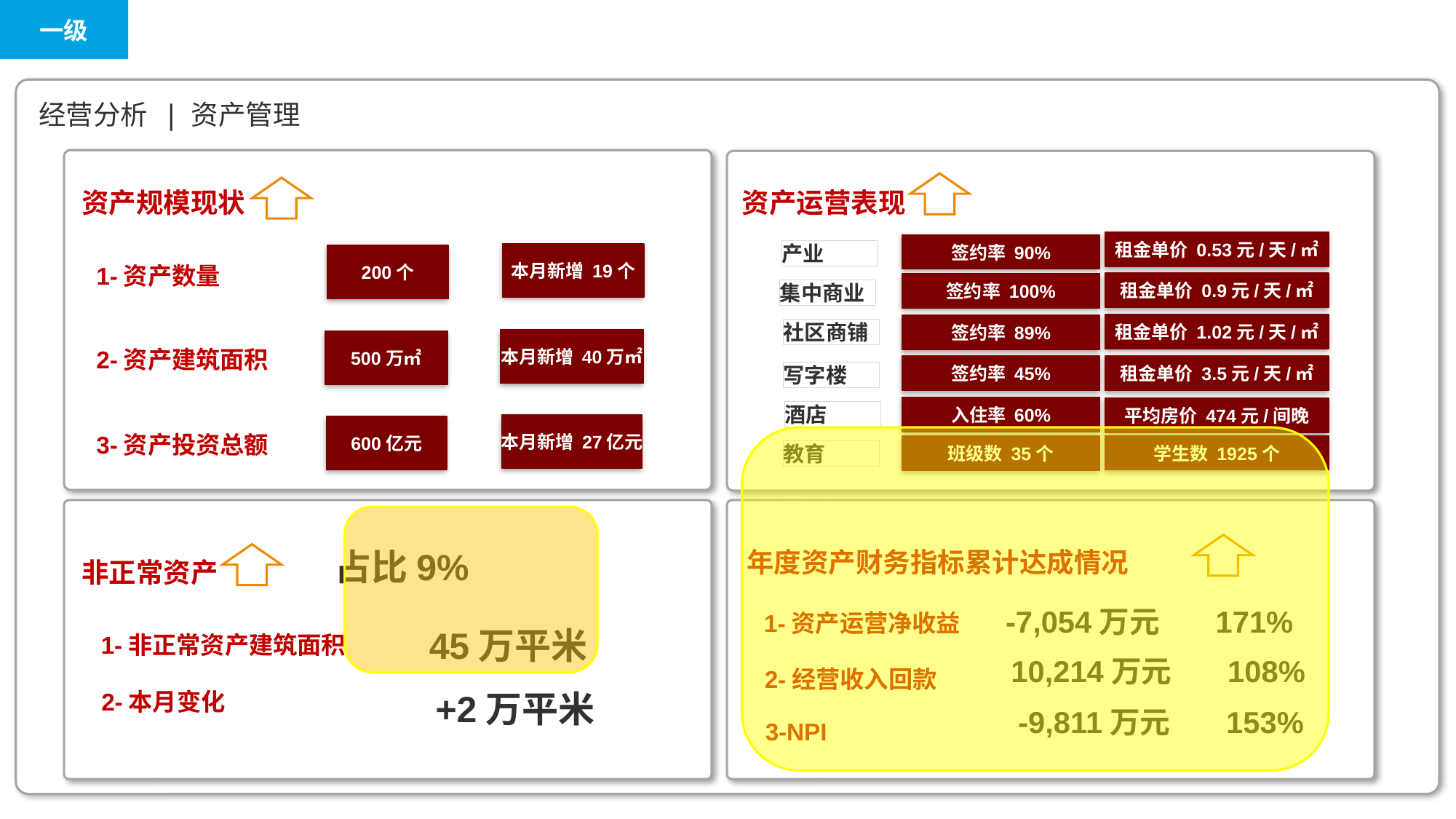

一级

经营分析  | 资产管理

资产规模现状
200个
1-资产数量
2-资产建筑面积
3-资产投资总额

当前战略执行状态

资产运营表现
中
租金单价 0.53元/天/㎡
签约率 90%
产业
本月新增 19个
200个
租金单价 0.9元/天/㎡
签约率 100%
集中商业
租金单价 1.02元/天/㎡
签约率 89%
社区商铺
本月新增 40万㎡
500万㎡
签约率 45%
租金单价 3.5元/天/㎡
写字楼
入住率 60%
平均房价 474元/间晚
酒店
本月新增 27亿元
600亿元

学生数 1925个
班级数 35个
教育
成熟区域个数

占比9%
非正常资产
45万平米
1-非正常资产建筑面积
2-本月变化
+2万平米

年度资产财务指标累计达成情况
1-资产运营净收益
2-经营收入回款

-7,054万元       171%
10,214万元       108%
-9,811万元       153%
成熟区域占比不足10%
3-NPI